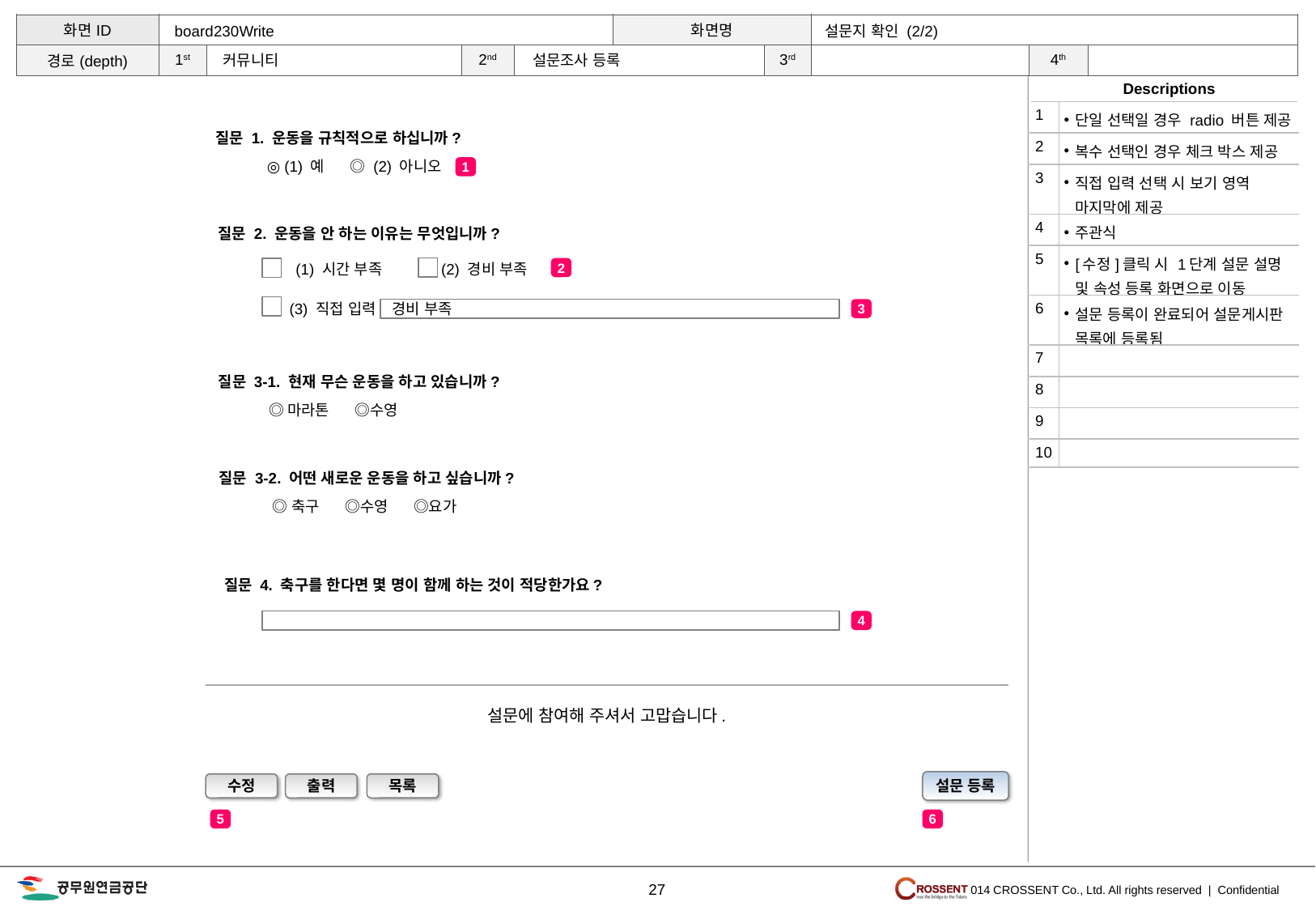

설문지 확인 (2/2)
board230Write
설문조사 등록
커뮤니티
| 1 | 단일 선택일 경우 radio 버튼 제공 |
| --- | --- |
| 2 | 복수 선택인 경우 체크 박스 제공 |
| 3 | 직접 입력 선택 시 보기 영역 마지막에 제공 |
| 4 | 주관식 |
| 5 | [수정]클릭 시 1단계 설문 설명 및 속성 등록 화면으로 이동 |
| 6 | 설문 등록이 완료되어 설문게시판 목록에 등록됨 |
| 7 |  |
| 8 |  |
| 9 |  |
| 10 |  |
질문 1. 운동을 규칙적으로 하십니까?
◎ (1) 예      ◎ (2) 아니오
1
질문 2. 운동을 안 하는 이유는 무엇입니까?
(1) 시간 부족             (2) 경비 부족

2

(3) 직접 입력

경비 부족
3
질문 3-1. 현재 무슨 운동을 하고 있습니까?
◎마라톤      ◎수영
질문 3-2. 어떤 새로운 운동을 하고 싶습니까?
◎축구      ◎수영      ◎요가
질문 4. 축구를 한다면 몇 명이 함께 하는 것이 적당한가요?

4
설문에 참여해 주셔서 고맙습니다.
설문 등록
수정
출력
목록
5
6
27